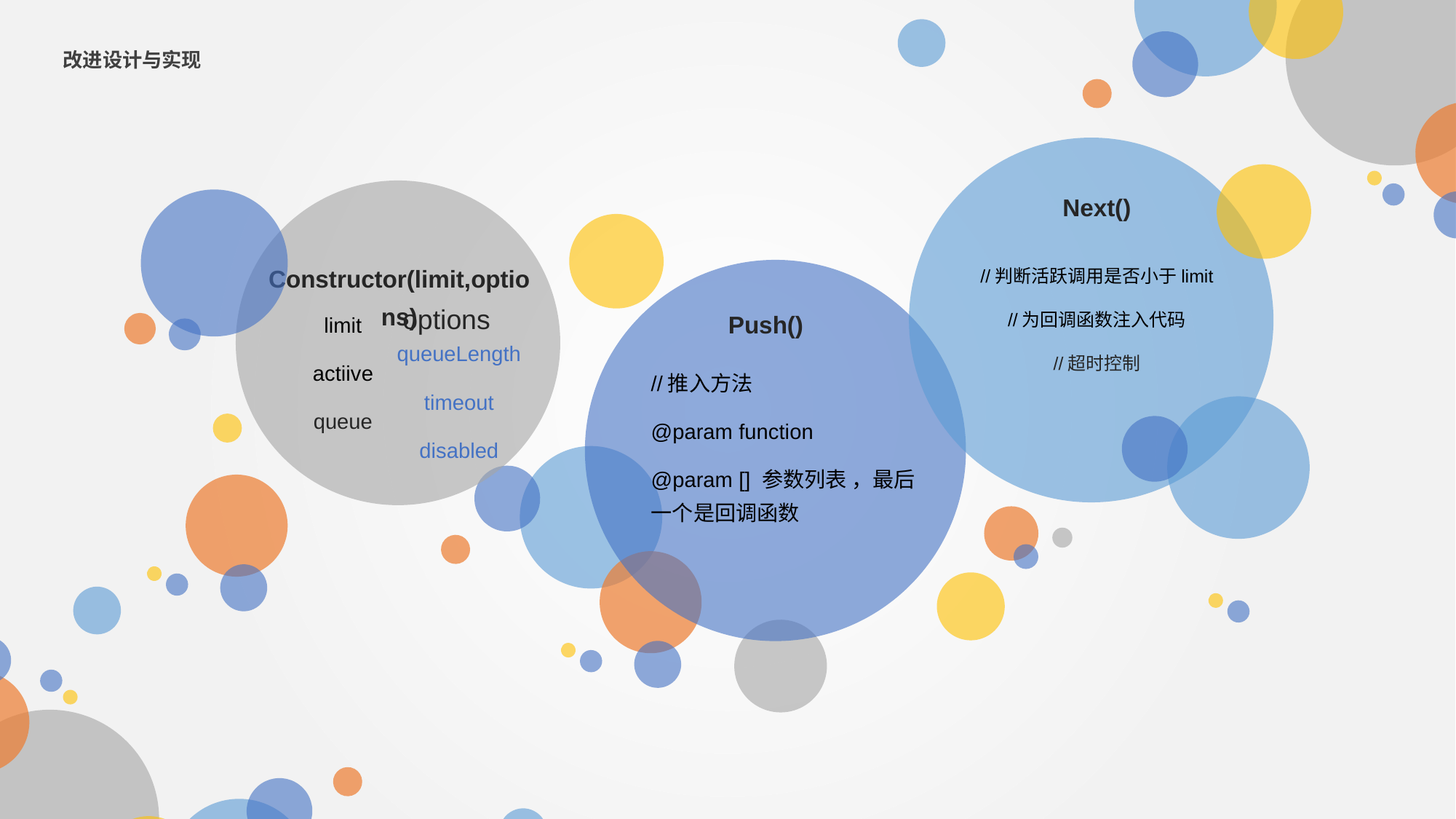

改进设计与实现

Next()
//判断活跃调用是否小于limit
//为回调函数注入代码
//超时控制

Constructor(limit,options)
limit
actiive
queue

Push()
//推入方法
@param function
@param [] 参数列表 ，最后一个是回调函数

options

queueLength
timeout
disabled